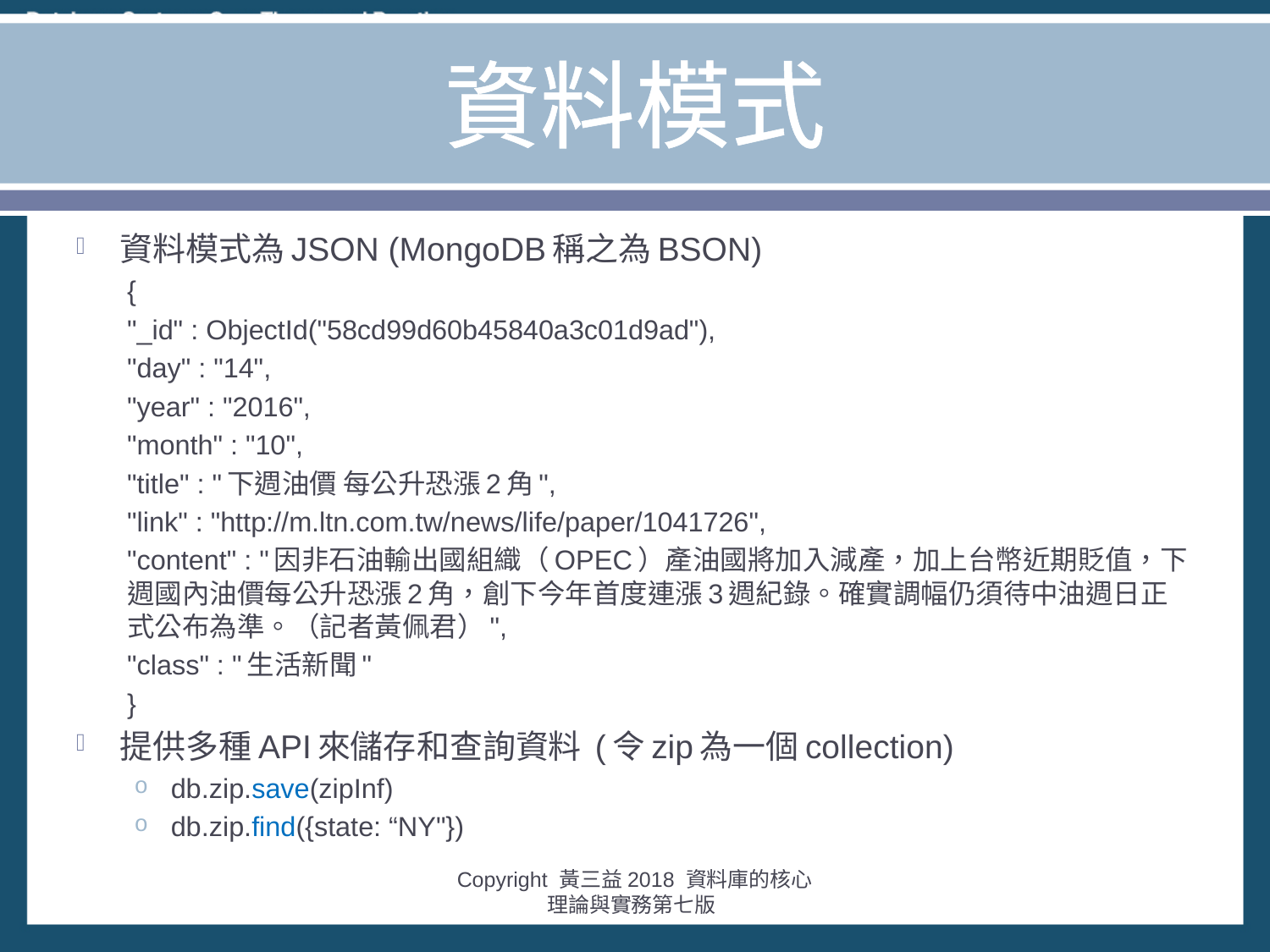

# 資料模式
資料模式為JSON (MongoDB稱之為BSON)
{
"_id" : ObjectId("58cd99d60b45840a3c01d9ad"),
"day" : "14",
"year" : "2016",
"month" : "10",
"title" : "下週油價 每公升恐漲2角",
"link" : "http://m.ltn.com.tw/news/life/paper/1041726",
"content" : "因非石油輸出國組織（OPEC）產油國將加入減產，加上台幣近期貶值，下週國內油價每公升恐漲2角，創下今年首度連漲3週紀錄。確實調幅仍須待中油週日正式公布為準。（記者黃佩君）",
"class" : "生活新聞"
}
提供多種API來儲存和查詢資料 (令zip為一個collection)
db.zip.save(zipInf)
db.zip.find({state: “NY"})

Copyright 黃三益2018 資料庫的核心理論與實務第七版